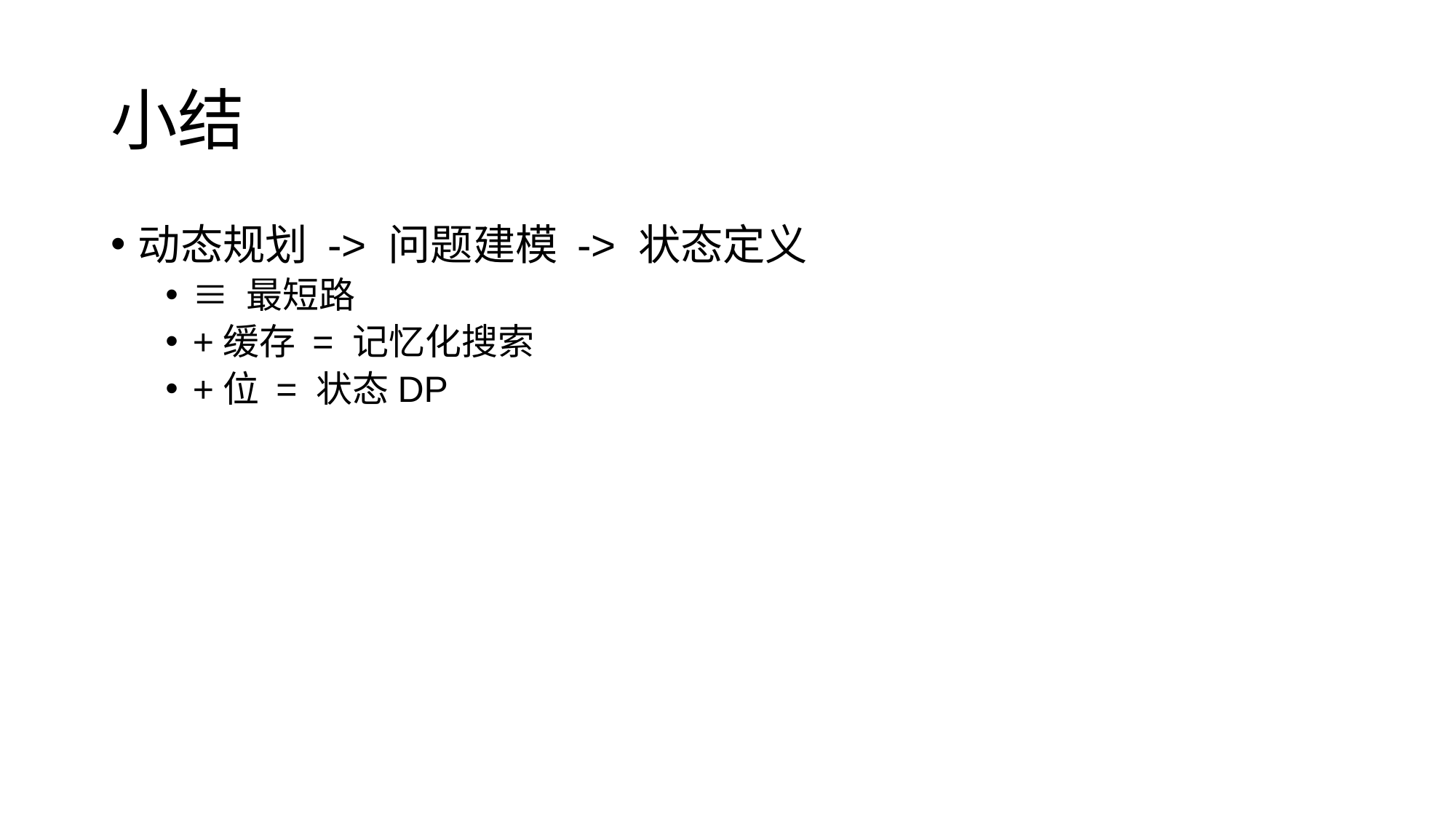

# 小结
动态规划 -> 问题建模 -> 状态定义
≡ 最短路
+缓存 = 记忆化搜索
+位 = 状态DP